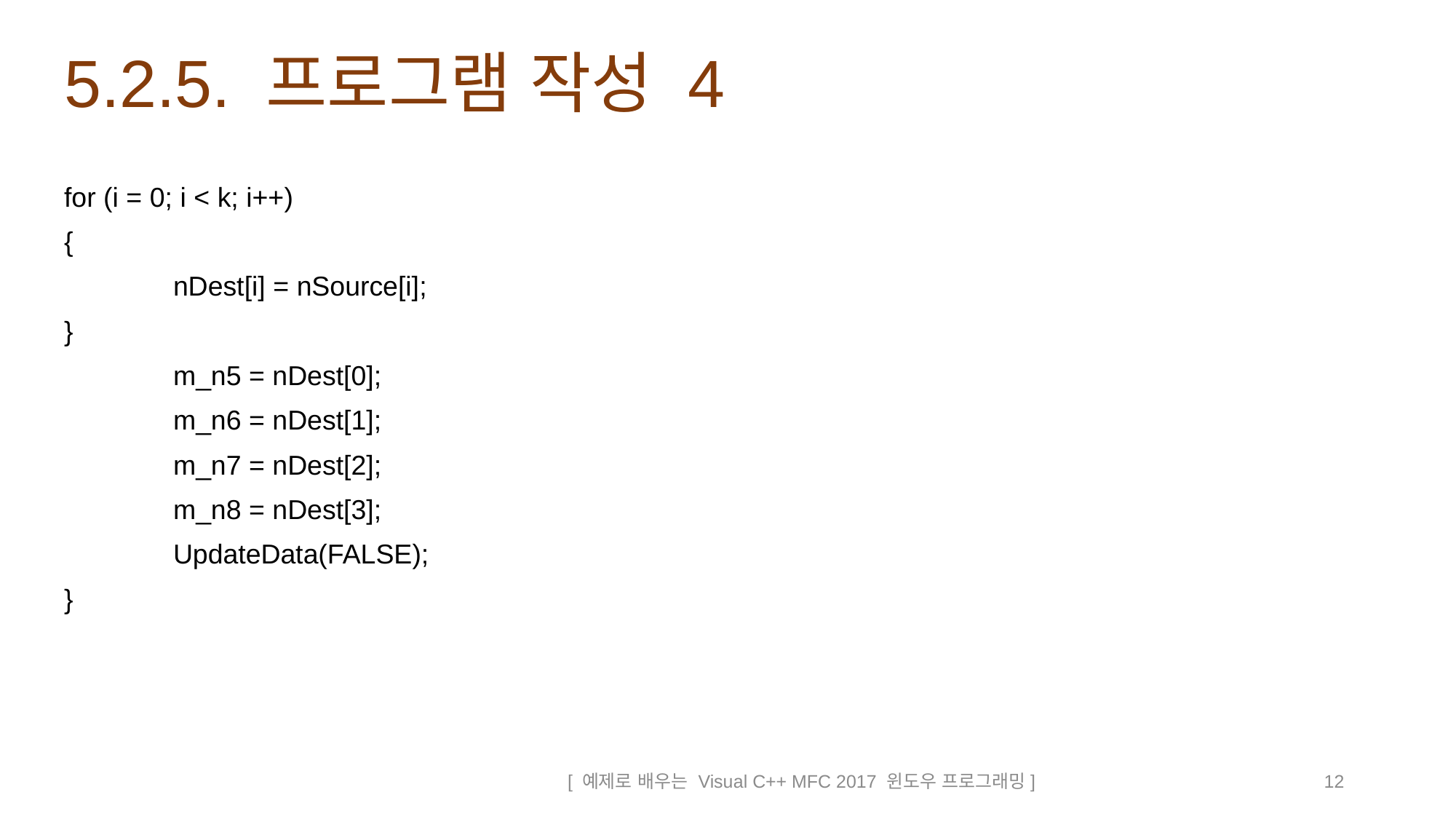

# 5.2.5. 프로그램 작성 4

for (i = 0; i < k; i++)
{
	nDest[i] = nSource[i];
}
	m_n5 = nDest[0];
	m_n6 = nDest[1];
	m_n7 = nDest[2];
	m_n8 = nDest[3];
	UpdateData(FALSE);
}

[ 예제로 배우는 Visual C++ MFC 2017 윈도우 프로그래밍]
12